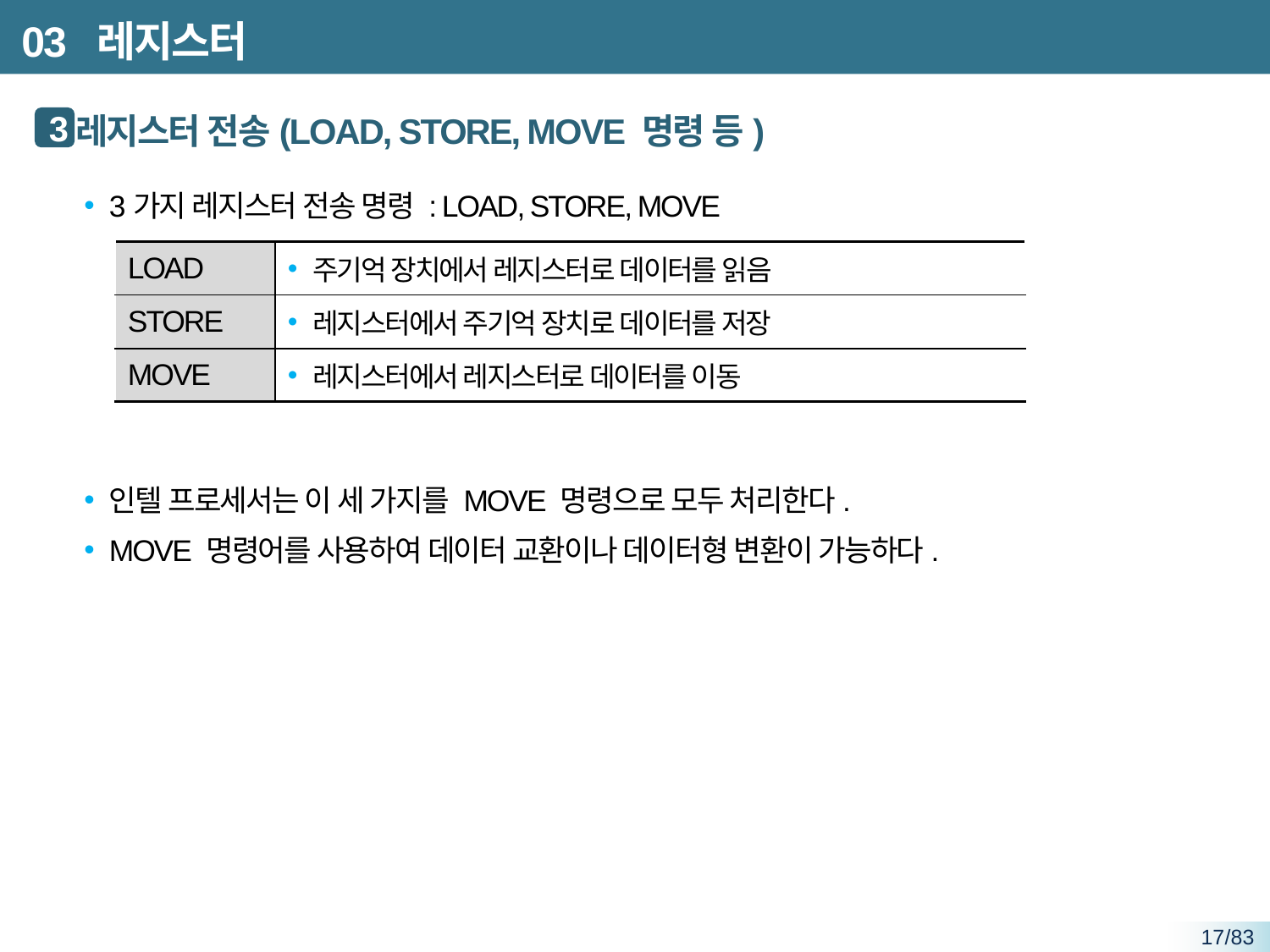

# 03  레지스터
       레지스터 전송(LOAD, STORE, MOVE 명령 등)
3가지 레지스터 전송 명령 : LOAD, STORE, MOVE

인텔 프로세서는 이 세 가지를 MOVE 명령으로 모두 처리한다.
MOVE 명령어를 사용하여 데이터 교환이나 데이터형 변환이 가능하다.
3
| LOAD | 주기억 장치에서 레지스터로 데이터를 읽음 |
| --- | --- |
| STORE | 레지스터에서 주기억 장치로 데이터를 저장 |
| MOVE | 레지스터에서 레지스터로 데이터를 이동 |